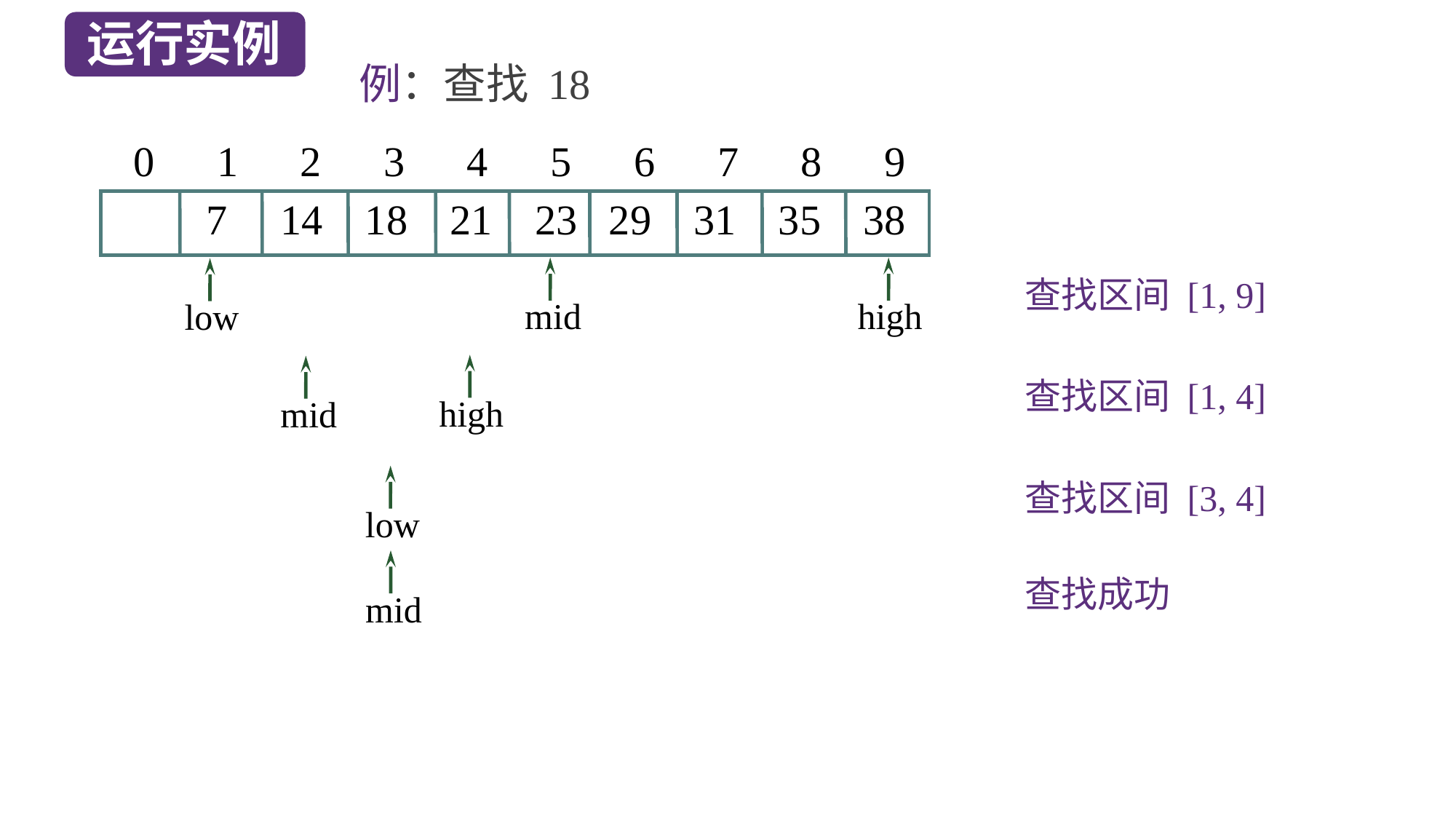

运行实例

例：查找 18
0      1      2      3      4      5      6      7      8      9
         7     14    18    21    23   29    31    35    38

mid

high

low
查找区间 [1, 9]

high

mid
查找区间 [1, 4]

low
查找区间 [3, 4]

mid
查找成功